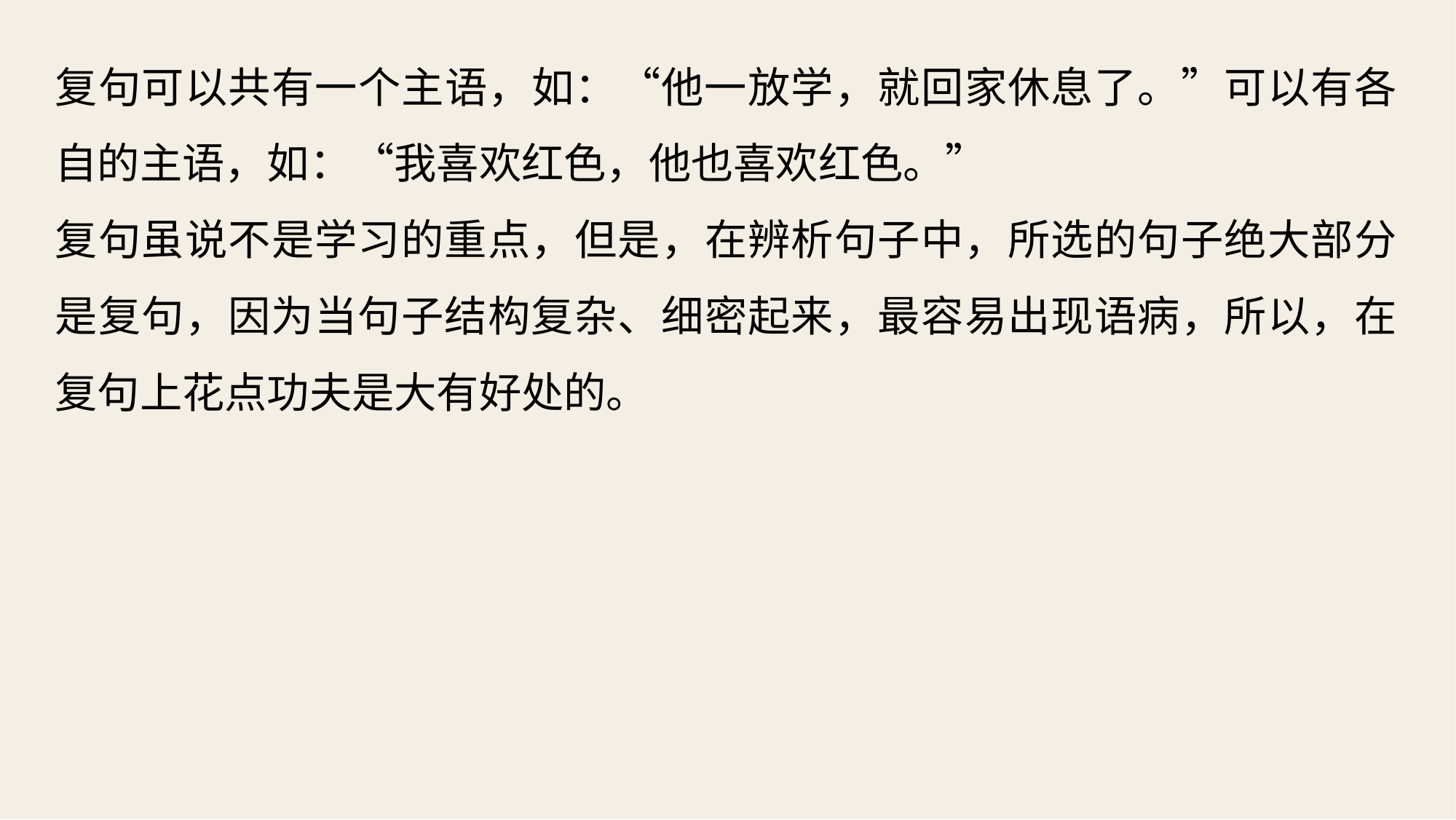

复句可以共有一个主语，如：“他一放学，就回家休息了。”可以有各自的主语，如：“我喜欢红色，他也喜欢红色。”
复句虽说不是学习的重点，但是，在辨析句子中，所选的句子绝大部分是复句，因为当句子结构复杂、细密起来，最容易出现语病，所以，在复句上花点功夫是大有好处的。